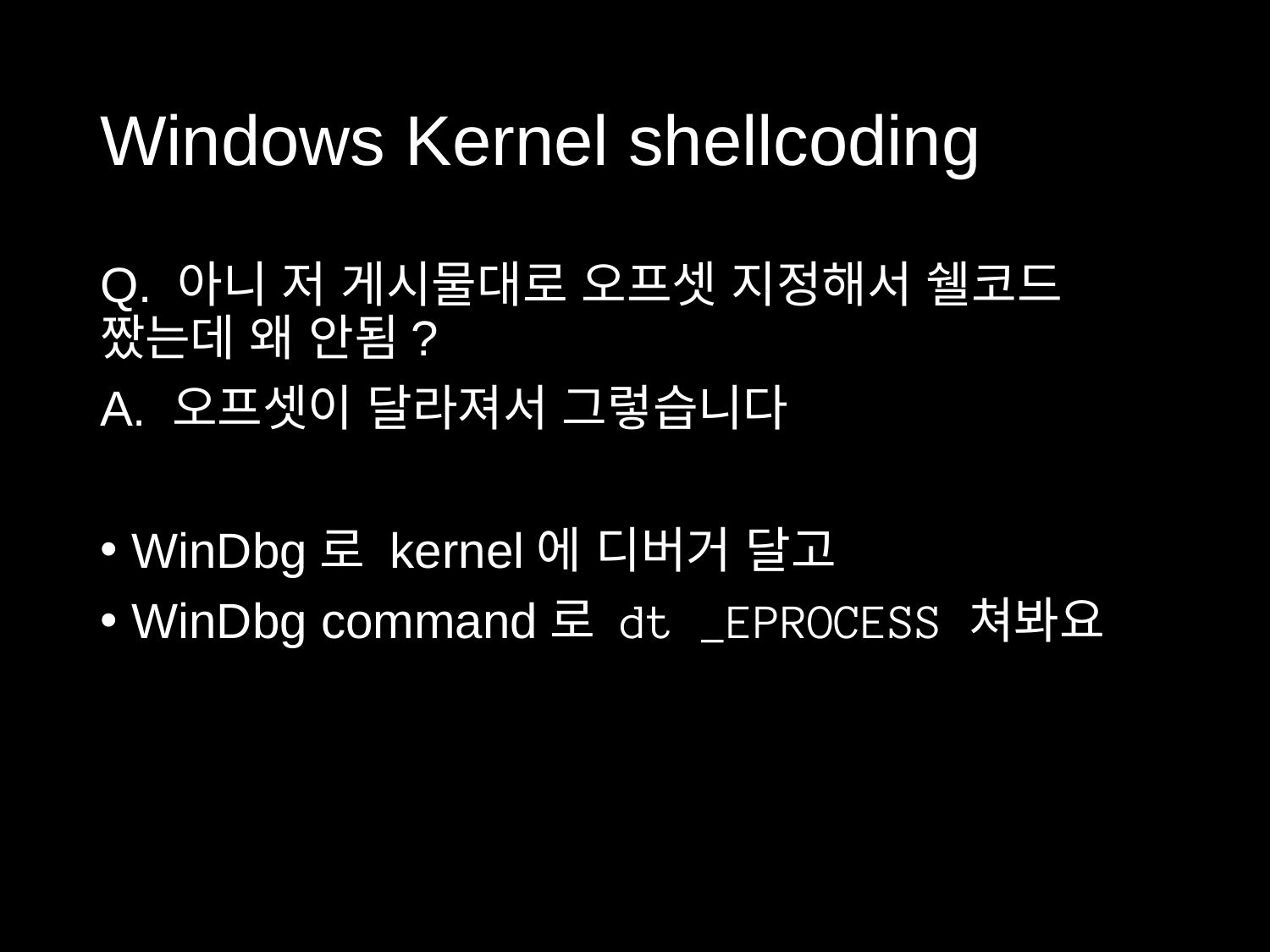

# Windows Kernel shellcoding
Q. 아니 저 게시물대로 오프셋 지정해서 쉘코드 짰는데 왜 안됨?
A. 오프셋이 달라져서 그렇습니다

WinDbg로 kernel에 디버거 달고
WinDbg command로 dt _EPROCESS 쳐봐요